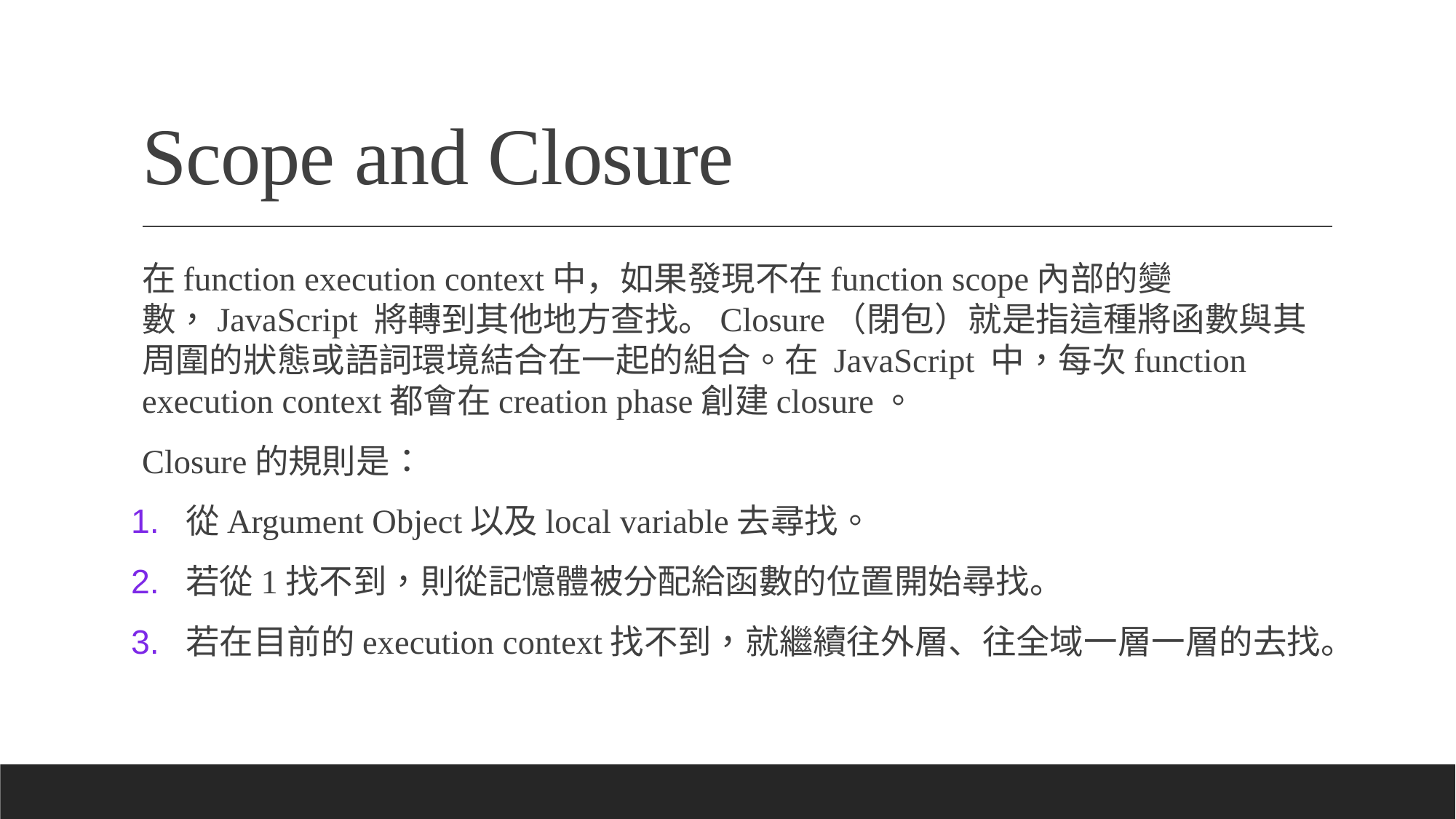

# Scope and Closure
在function execution context中，如果發現不在function scope內部的變數，JavaScript 將轉到其他地方查找。Closure（閉包）就是指這種將函數與其周圍的狀態或語詞環境結合在一起的組合。在 JavaScript 中，每次function execution context都會在creation phase創建closure。
Closure的規則是：
從Argument Object以及local variable去尋找。
若從1找不到，則從記憶體被分配給函數的位置開始尋找。
若在目前的execution context找不到，就繼續往外層、往全域一層一層的去找。